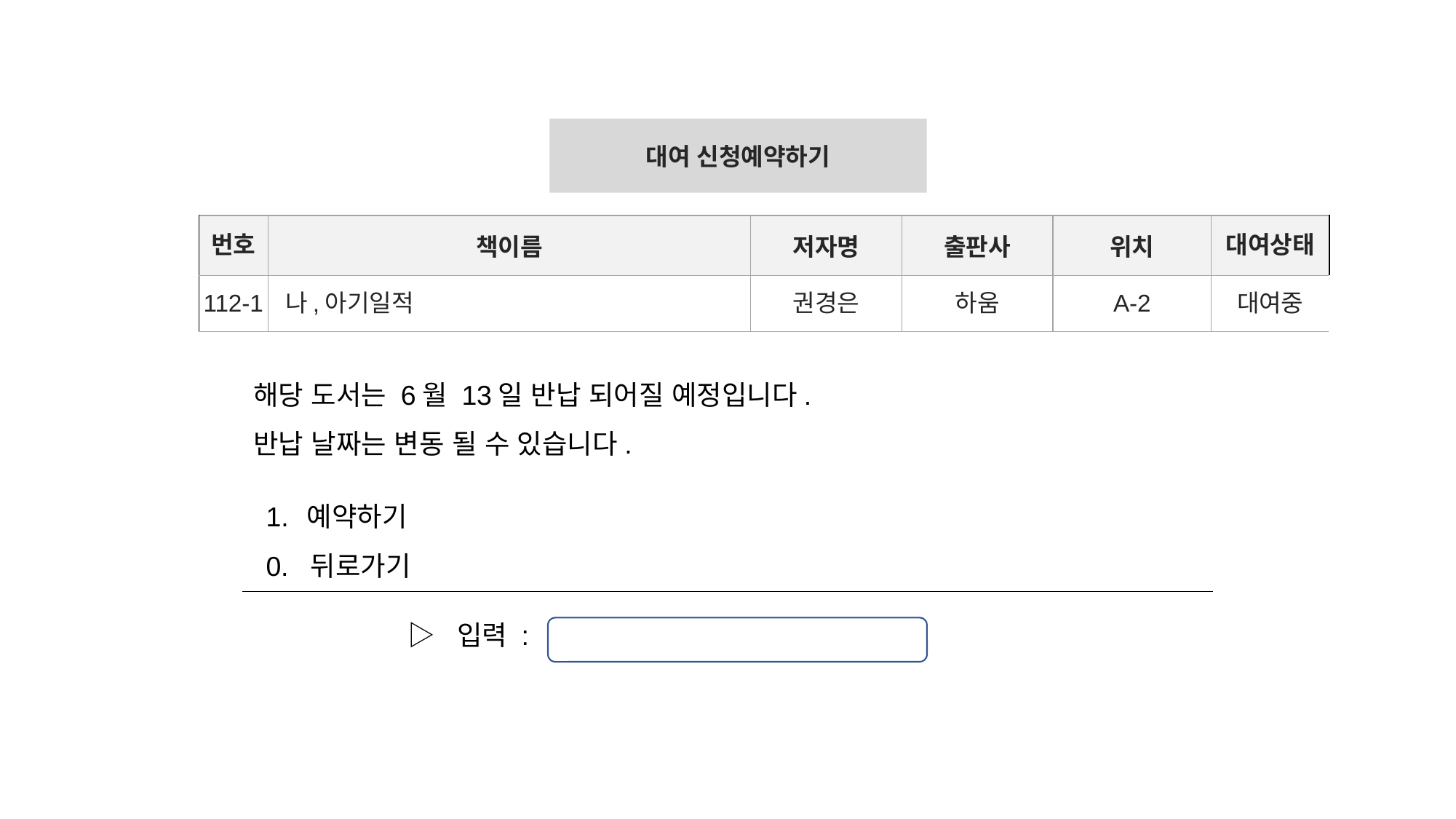

대여 신청예약하기
| 번호 | 책이름 | 저자명 | 출판사 | 위치 | 대여상태 |
| --- | --- | --- | --- | --- | --- |
| 112-1 | 나,아기일적 | 권경은 | 하움 | A-2 | 대여중 |
해당 도서는 6월 13일 반납 되어질 예정입니다.
반납 날짜는 변동 될 수 있습니다.
예약하기
0.  뒤로가기
▷  입력 :